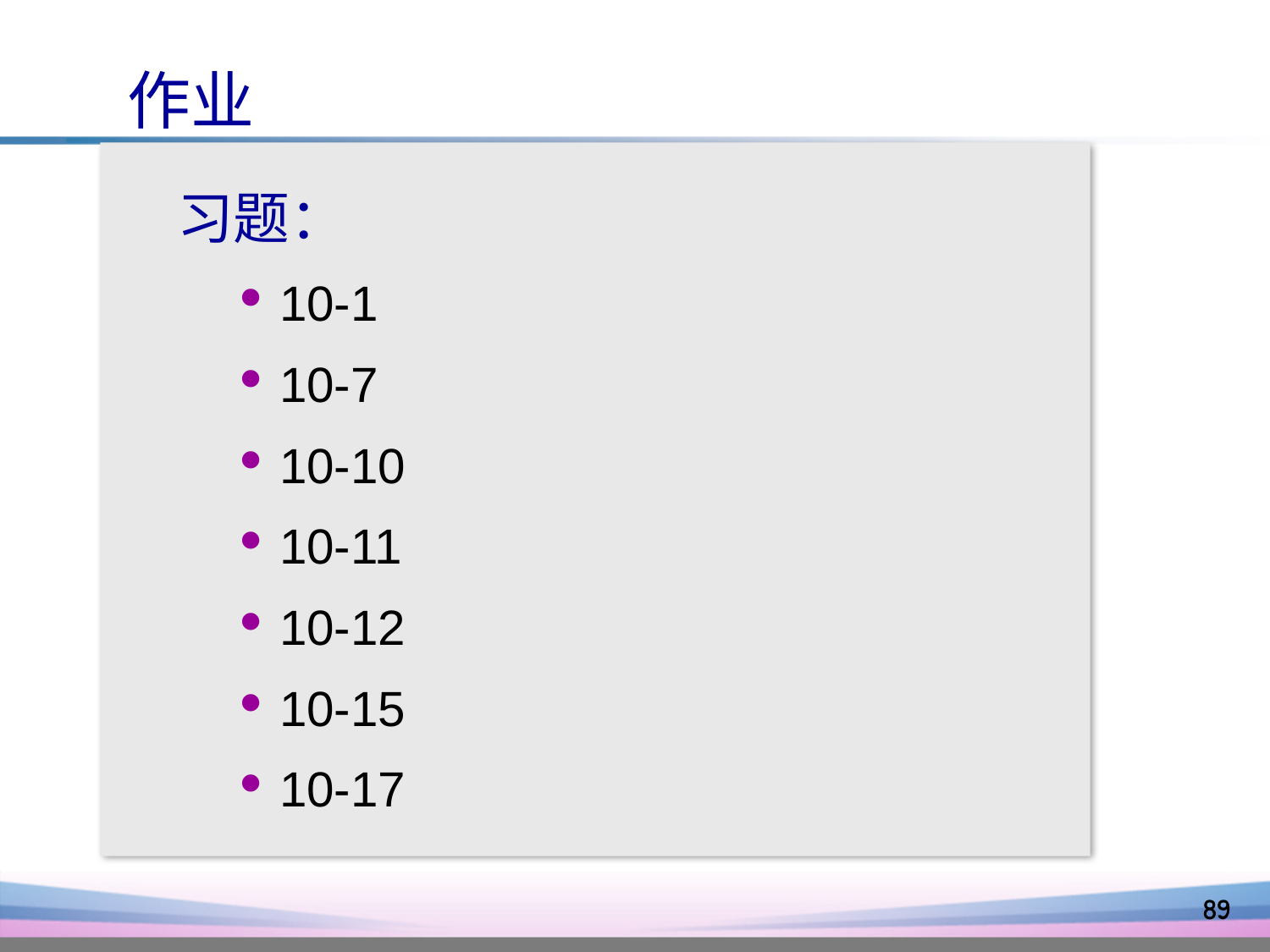

作业
    习题：
10-1
10-7
10-10
10-11
10-12
10-15
10-17
89
89